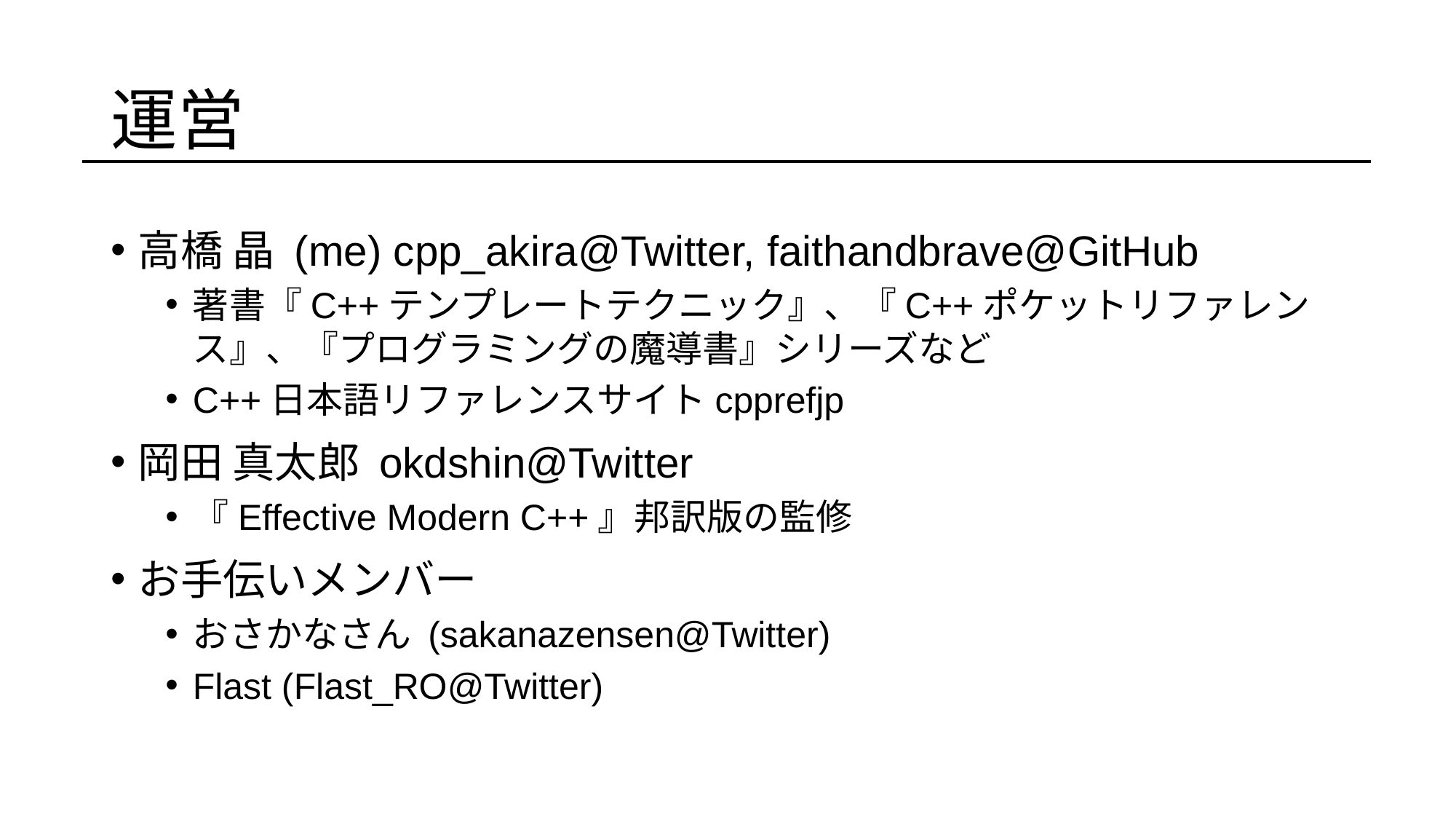

# 運営
高橋 晶 (me) cpp_akira@Twitter, faithandbrave@GitHub
著書『C++テンプレートテクニック』、『C++ポケットリファレンス』、『プログラミングの魔導書』シリーズなど
C++日本語リファレンスサイトcpprefjp
岡田 真太郎 okdshin@Twitter
『Effective Modern C++』邦訳版の監修
お手伝いメンバー
おさかなさん (sakanazensen@Twitter)
Flast (Flast_RO@Twitter)